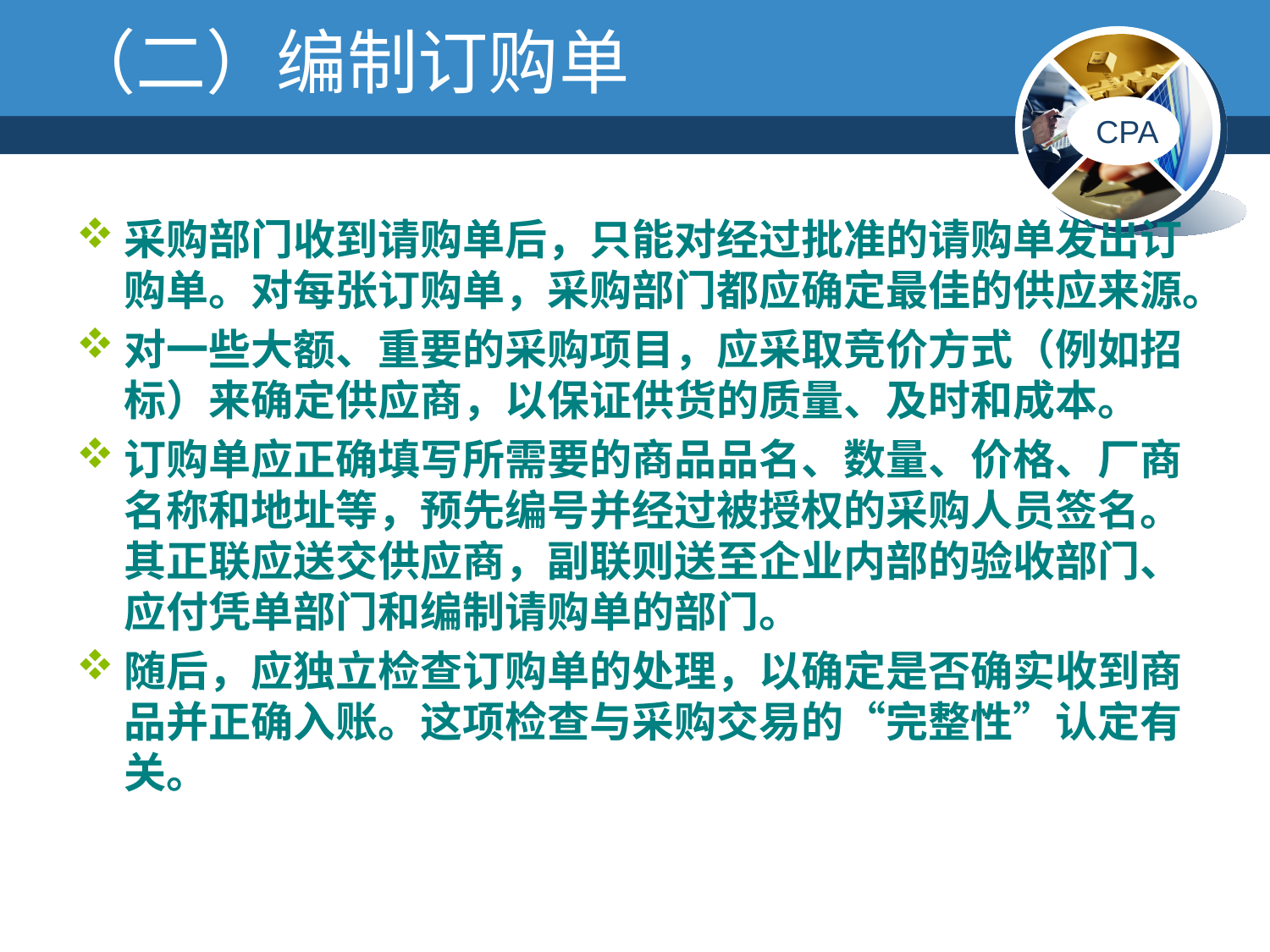

# （二）编制订购单

采购部门收到请购单后，只能对经过批准的请购单发出订购单。对每张订购单，采购部门都应确定最佳的供应来源。
对一些大额、重要的采购项目，应采取竞价方式（例如招标）来确定供应商，以保证供货的质量、及时和成本。
订购单应正确填写所需要的商品品名、数量、价格、厂商名称和地址等，预先编号并经过被授权的采购人员签名。其正联应送交供应商，副联则送至企业内部的验收部门、应付凭单部门和编制请购单的部门。
随后，应独立检查订购单的处理，以确定是否确实收到商品并正确入账。这项检查与采购交易的“完整性”认定有关。